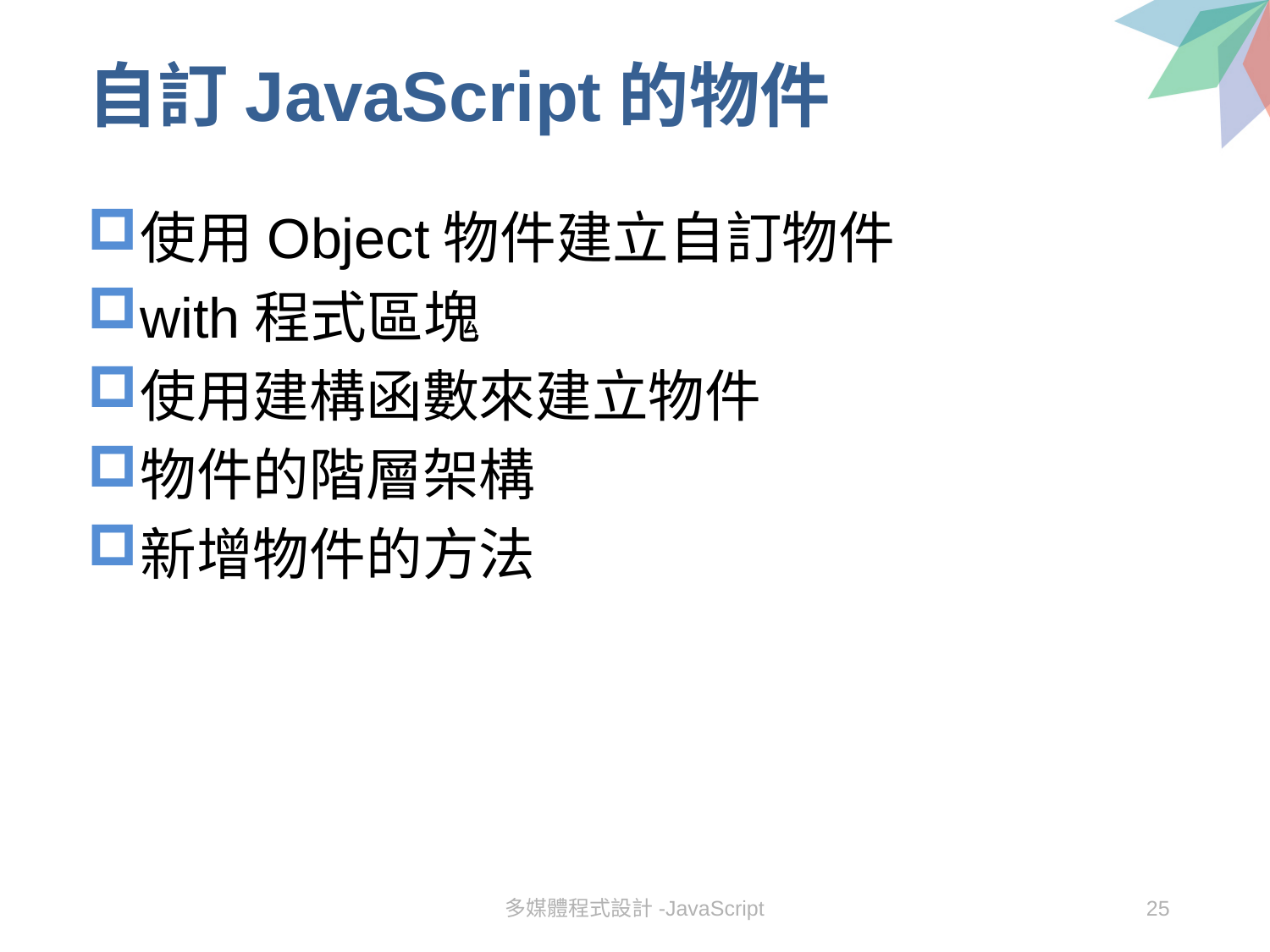

# 自訂JavaScript的物件
使用Object物件建立自訂物件
with程式區塊
使用建構函數來建立物件
物件的階層架構
新增物件的方法
多媒體程式設計-JavaScript
25